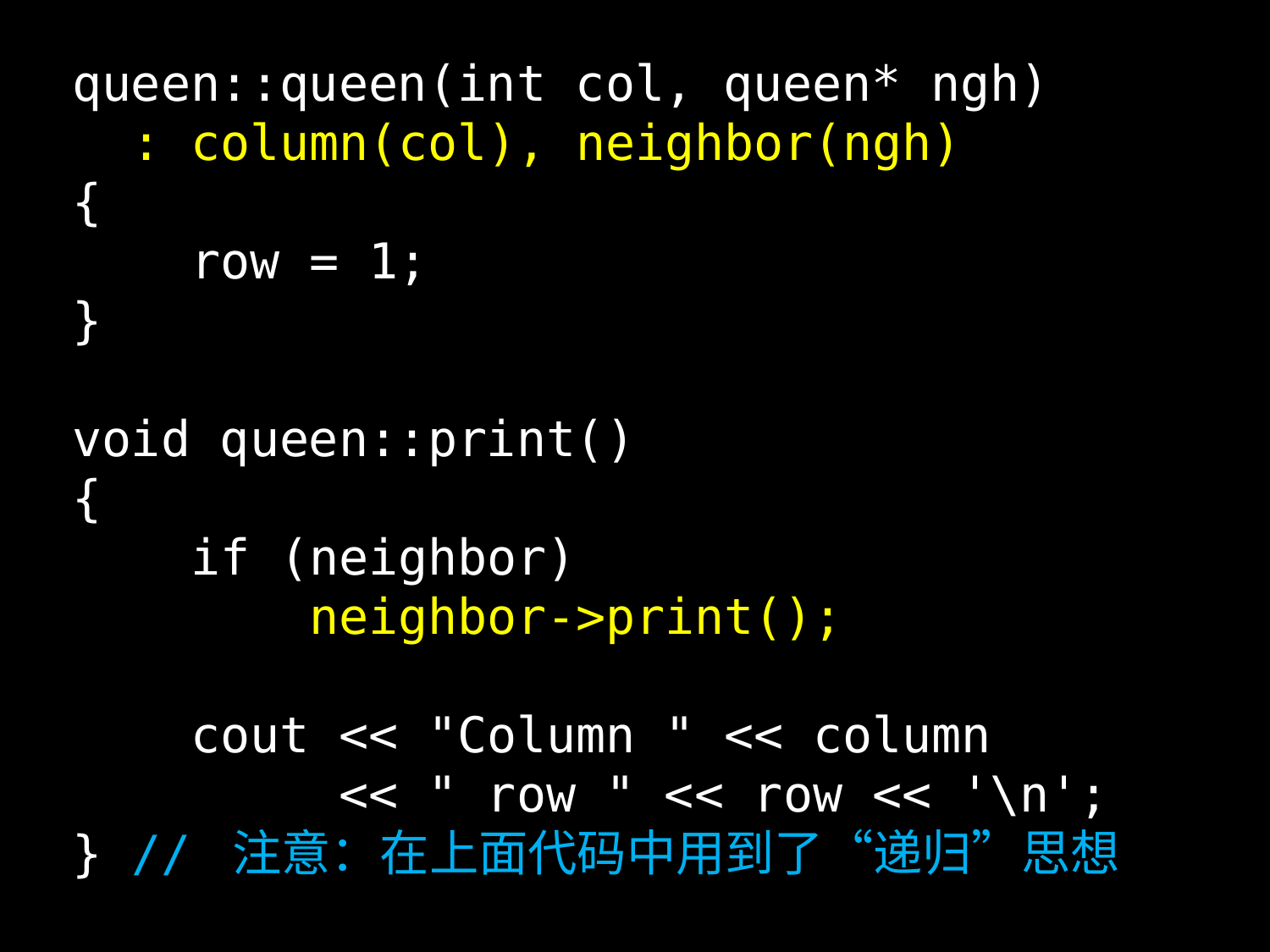

queen::queen(int col, queen* ngh)
  : column(col), neighbor(ngh)
{
    row = 1;
}

void queen::print()
{
    if (neighbor)
        neighbor->print();

    cout << "Column " << column
         << " row " << row << '\n';
} // 注意：在上面代码中用到了“递归”思想